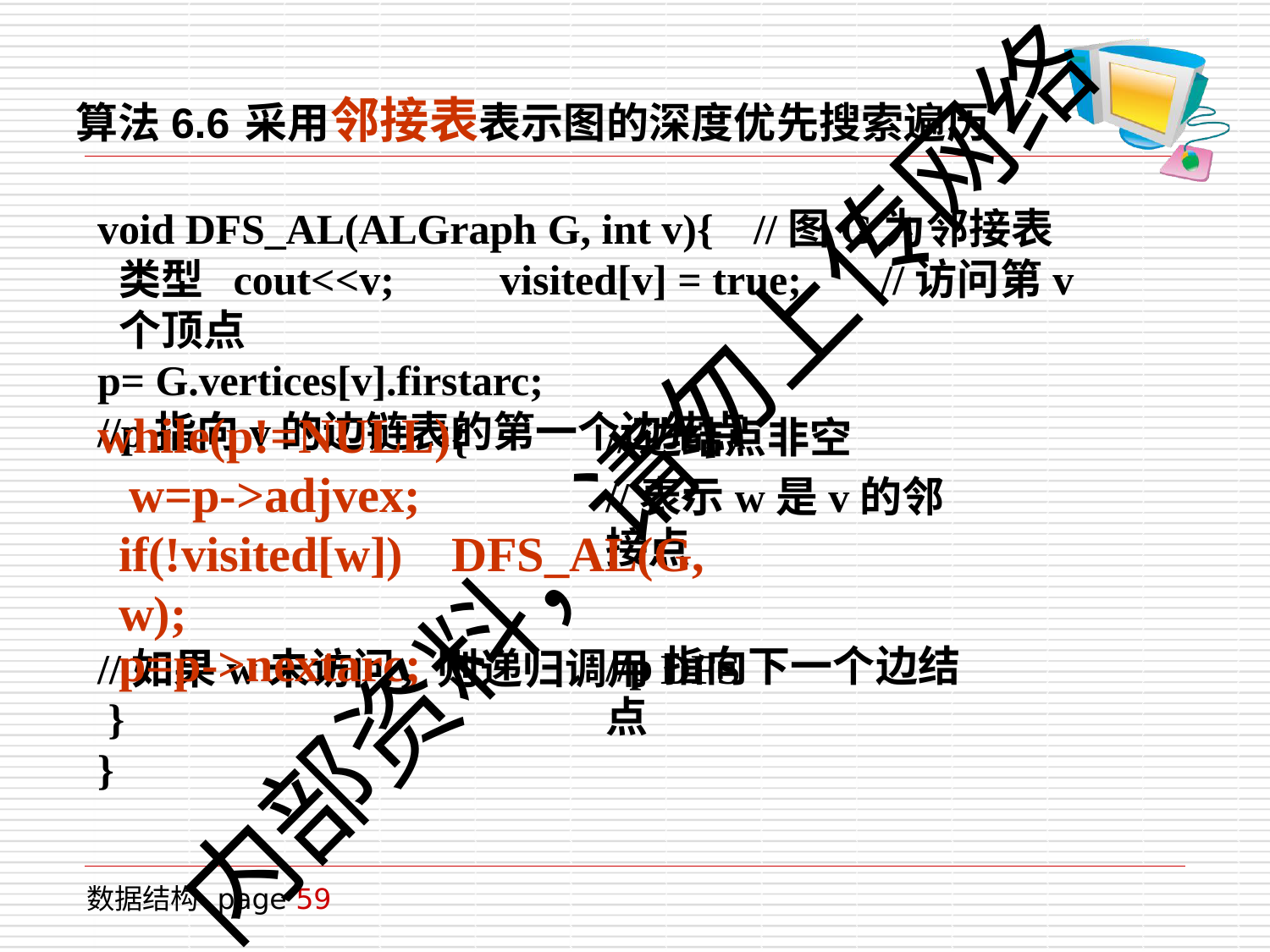

# 算法6.6	采用邻接表表示图的深度优先搜索遍历

void DFS_AL(ALGraph G, int v){	//图G为邻接表类型  cout<<v;	visited[v] = true;	//访问第v个顶点
p= G.vertices[v].firstarc;
//p指向v的边链表的第一个边结点
//边结点非空
//表示w是v的邻接点
while(p!=NULL){  w=p->adjvex;
内部资料，请勿上传网络
if(!visited[w])	DFS_AL(G, w);
//如果w未访问，则递归调用DFS
p=p->nextarc;
}
}
//p指向下一个边结点

数据结构 page 59